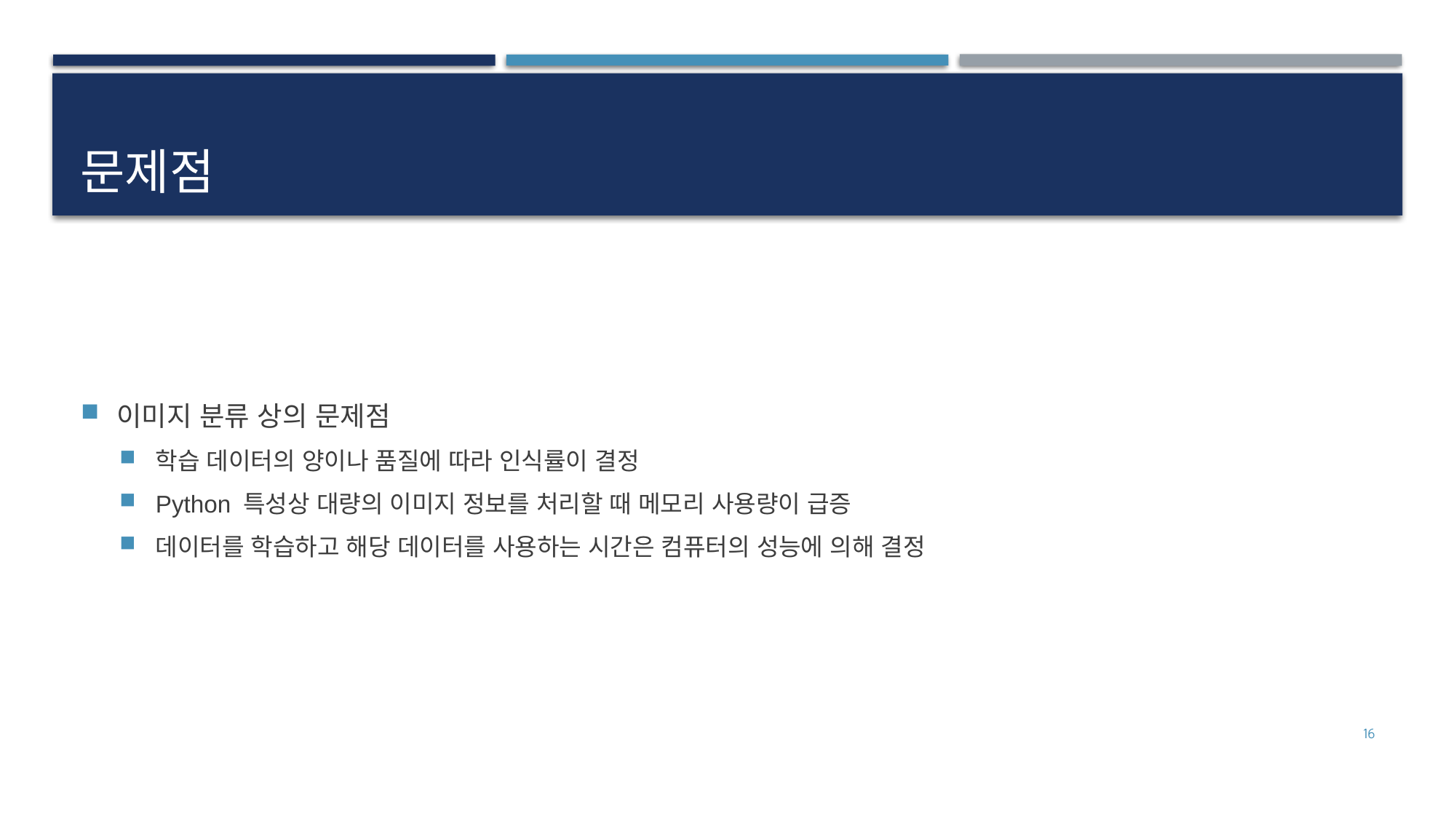

# 문제점
이미지 분류 상의 문제점
학습 데이터의 양이나 품질에 따라 인식률이 결정
Python 특성상 대량의 이미지 정보를 처리할 때 메모리 사용량이 급증
데이터를 학습하고 해당 데이터를 사용하는 시간은 컴퓨터의 성능에 의해 결정
16